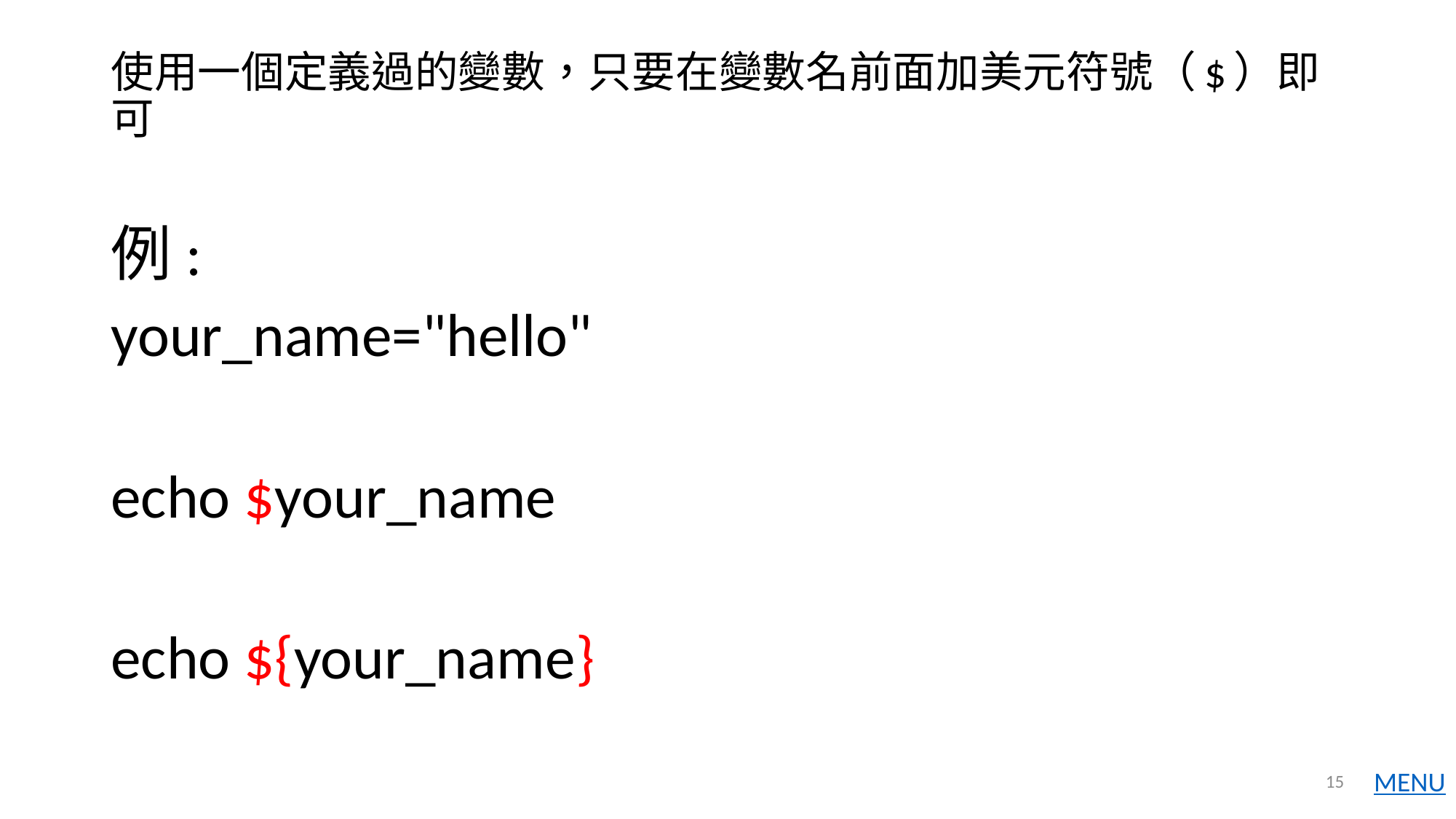

# 使用一個定義過的變數，只要在變數名前面加美元符號（$）即可
例:
your_name="hello"

echo $your_name

echo ${your_name}

15